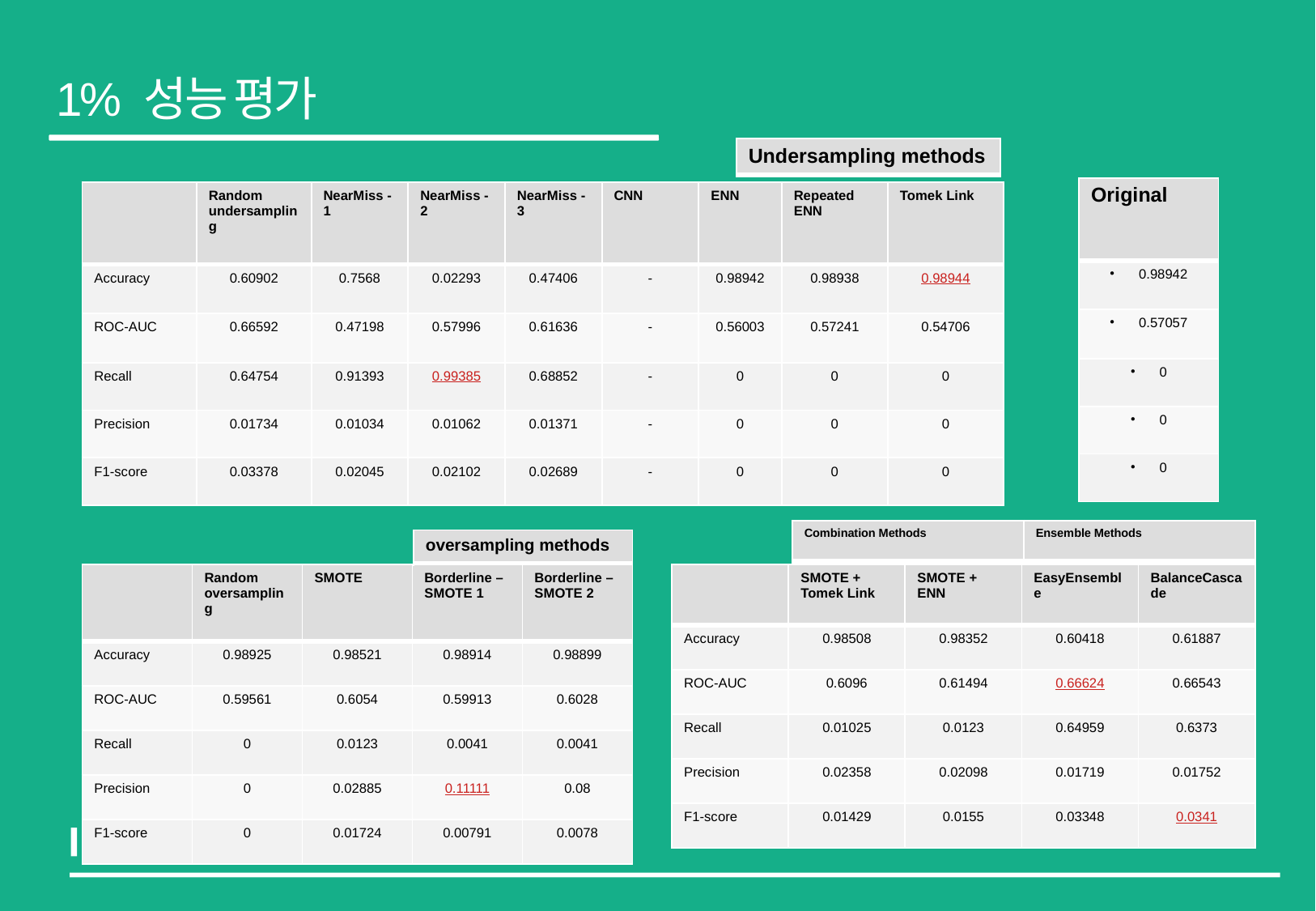

1% 성능 평가

| Undersampling methods |
| --- |
| Original |
| --- |
| 0.98942 |
| 0.57057 |
| 0 |
| 0 |
| 0 |
|  | Random undersampling | NearMiss - 1 | NearMiss - 2 | NearMiss - 3 | CNN | ENN | Repeated ENN | Tomek Link |
| --- | --- | --- | --- | --- | --- | --- | --- | --- |
| Accuracy | 0.60902 | 0.7568 | 0.02293 | 0.47406 | - | 0.98942 | 0.98938 | 0.98944 |
| ROC-AUC | 0.66592 | 0.47198 | 0.57996 | 0.61636 | - | 0.56003 | 0.57241 | 0.54706 |
| Recall | 0.64754 | 0.91393 | 0.99385 | 0.68852 | - | 0 | 0 | 0 |
| Precision | 0.01734 | 0.01034 | 0.01062 | 0.01371 | - | 0 | 0 | 0 |
| F1-score | 0.03378 | 0.02045 | 0.02102 | 0.02689 | - | 0 | 0 | 0 |
| Combination Methods | Ensemble Methods |
| --- | --- |
| oversampling methods |
| --- |
|  | Random oversampling | SMOTE | Borderline – SMOTE 1 | Borderline – SMOTE 2 |
| --- | --- | --- | --- | --- |
| Accuracy | 0.98925 | 0.98521 | 0.98914 | 0.98899 |
| ROC-AUC | 0.59561 | 0.6054 | 0.59913 | 0.6028 |
| Recall | 0 | 0.0123 | 0.0041 | 0.0041 |
| Precision | 0 | 0.02885 | 0.11111 | 0.08 |
| F1-score | 0 | 0.01724 | 0.00791 | 0.0078 |
|  | SMOTE + Tomek Link | SMOTE + ENN | EasyEnsemble | BalanceCascade |
| --- | --- | --- | --- | --- |
| Accuracy | 0.98508 | 0.98352 | 0.60418 | 0.61887 |
| ROC-AUC | 0.6096 | 0.61494 | 0.66624 | 0.66543 |
| Recall | 0.01025 | 0.0123 | 0.64959 | 0.6373 |
| Precision | 0.02358 | 0.02098 | 0.01719 | 0.01752 |
| F1-score | 0.01429 | 0.0155 | 0.03348 | 0.0341 |